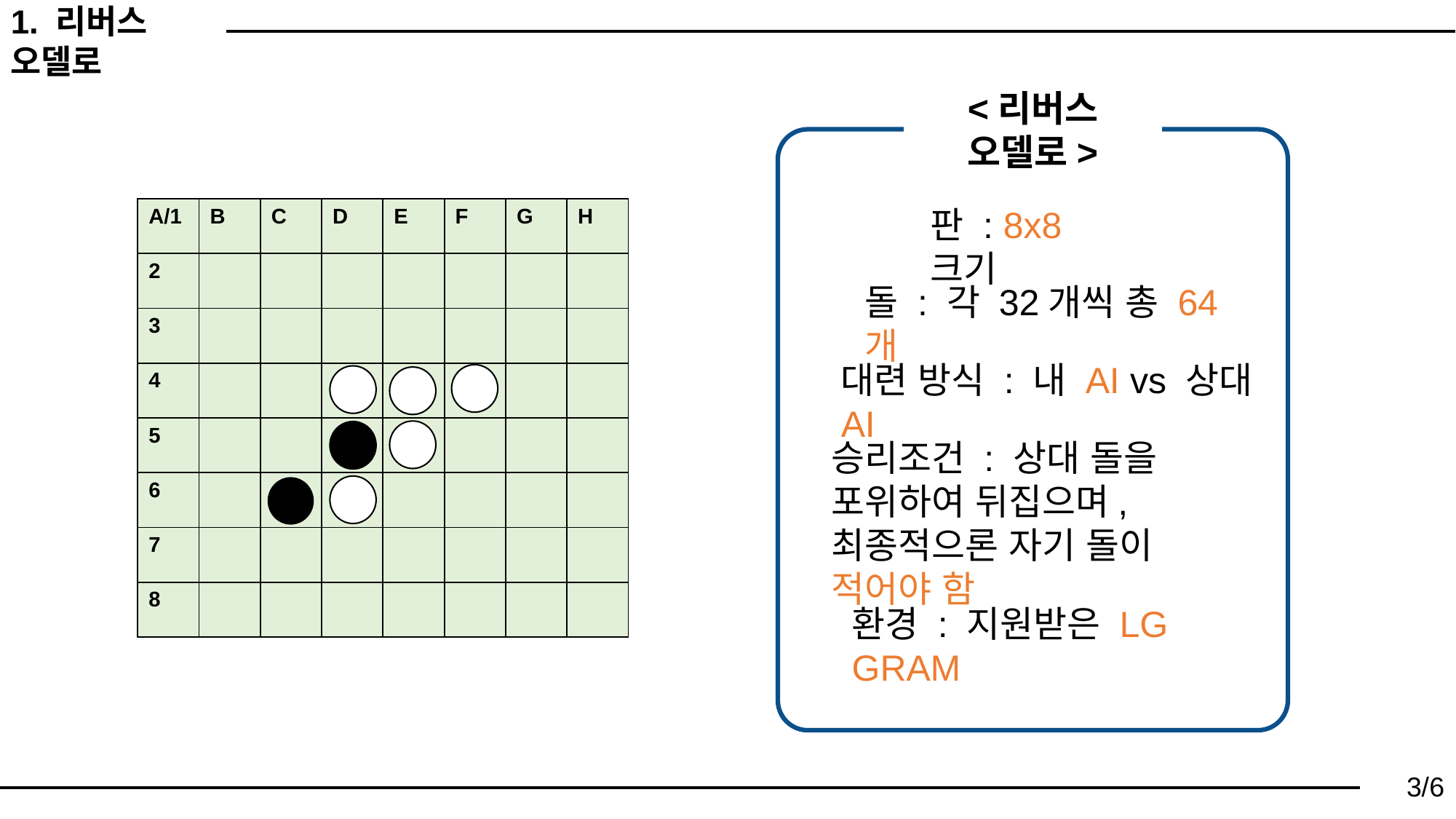

1. 리버스 오델로
<리버스 오델로>

판 : 8x8 크기
| A/1 | B | C | D | E | F | G | H |
| --- | --- | --- | --- | --- | --- | --- | --- |
| 2 |  |  |  |  |  |  |  |
| 3 |  |  |  |  |  |  |  |
| 4 |  |  |  |  |  |  |  |
| 5 |  |  |  |  |  |  |  |
| 6 |  |  |  |  |  |  |  |
| 7 |  |  |  |  |  |  |  |
| 8 |  |  |  |  |  |  |  |
돌 : 각 32개씩 총 64개
대련 방식 : 내 AI vs 상대 AI

승리조건 : 상대 돌을 포위하여 뒤집으며, 최종적으론 자기 돌이 적어야 함

환경 : 지원받은 LG GRAM
3/6